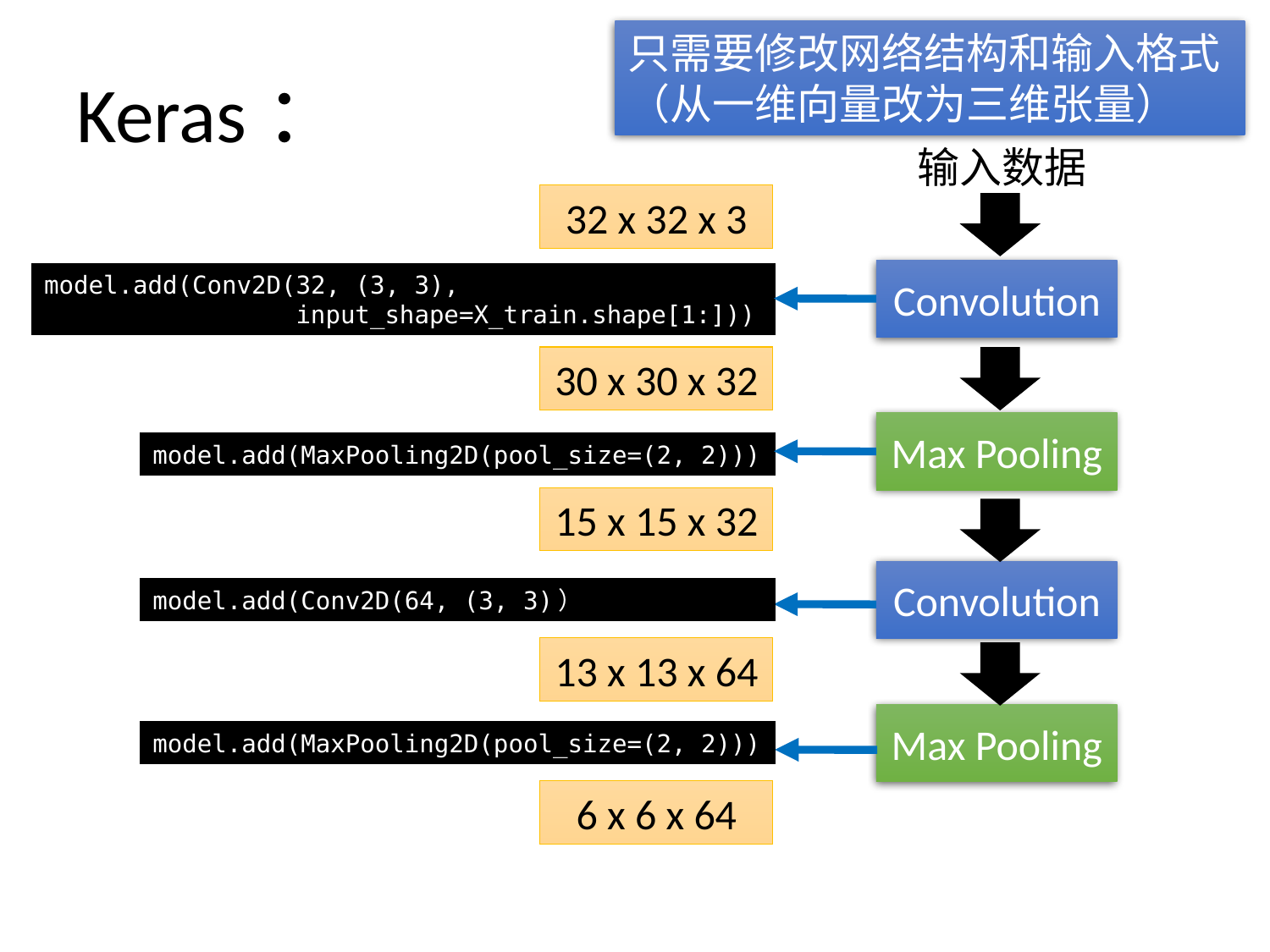

只需要修改网络结构和输入格式（从一维向量改为三维张量）
# Keras：
输入数据
32 x 32 x 3

Convolution
model.add(Conv2D(32, (3, 3),
                 input_shape=X_train.shape[1:]))
30 x 30 x 32

Max Pooling
model.add(MaxPooling2D(pool_size=(2, 2)))
15 x 15 x 32

Convolution
model.add(Conv2D(64, (3, 3)）
13 x 13 x 64

Max Pooling
model.add(MaxPooling2D(pool_size=(2, 2)))
6 x 6 x 64